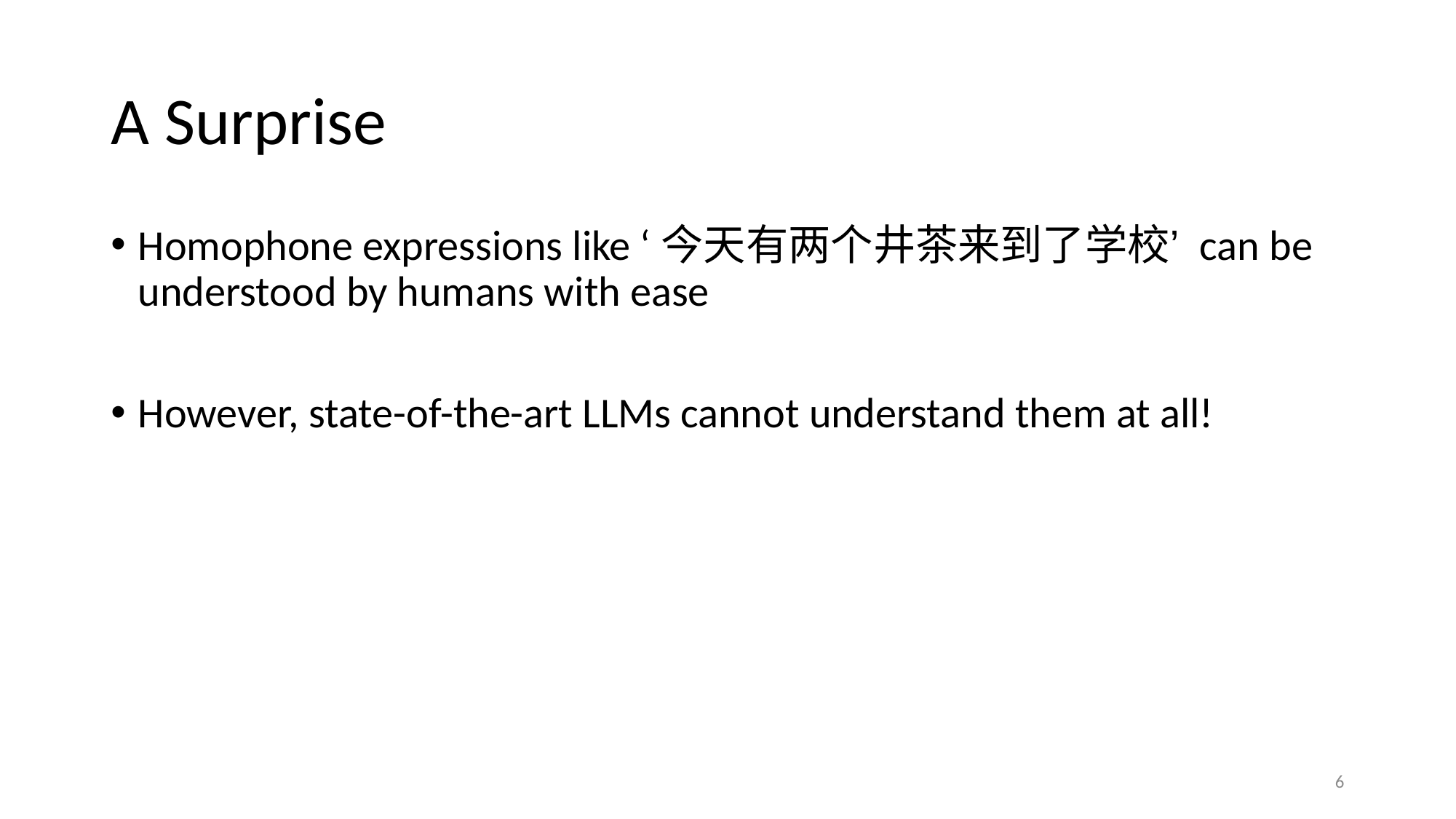

# A Surprise
Homophone expressions like ‘今天有两个井茶来到了学校’ can be understood by humans with ease

However, state-of-the-art LLMs cannot understand them at all!
6